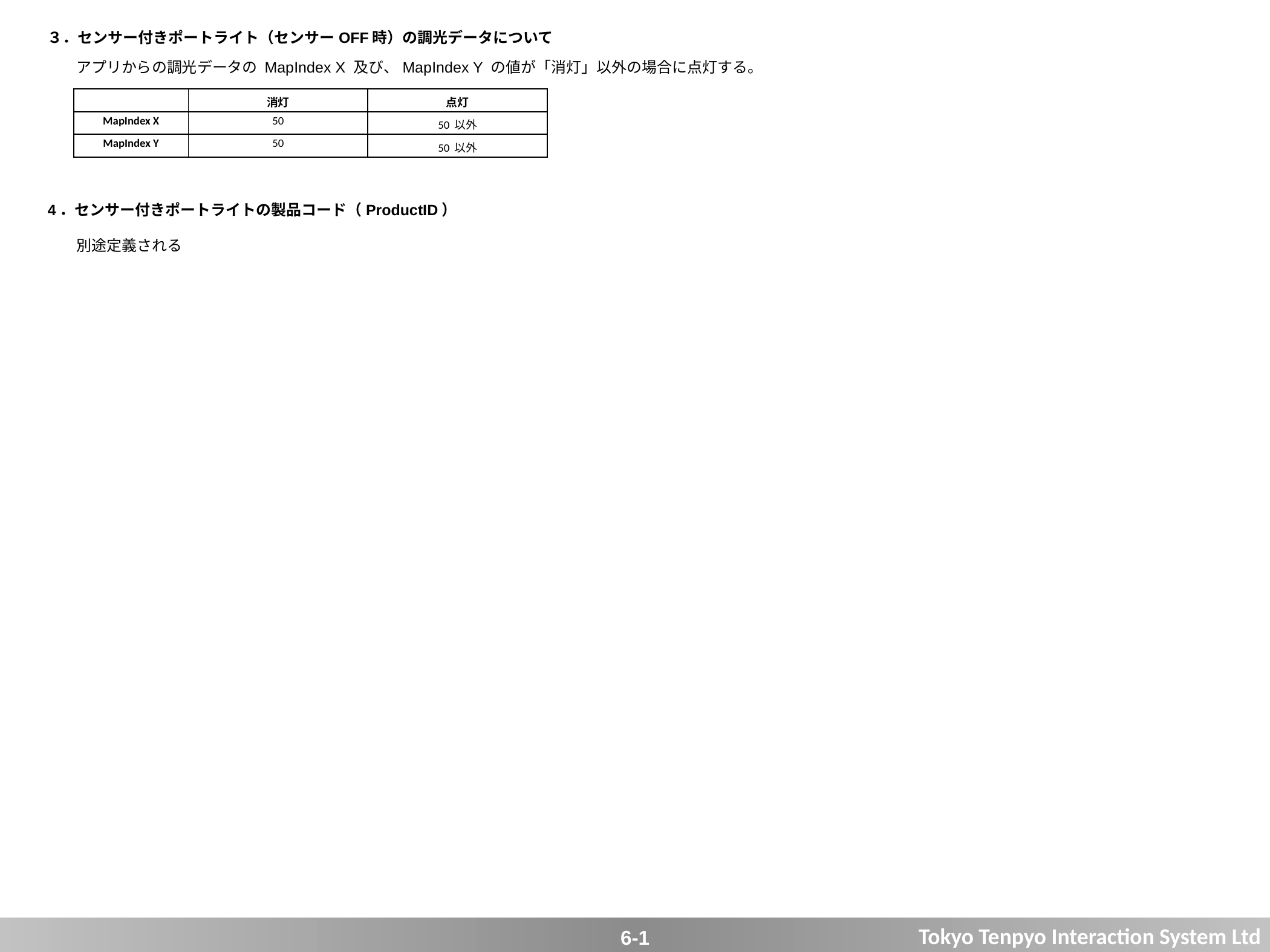

３．センサー付きポートライト（センサーOFF時）の調光データについて
アプリからの調光データの MapIndex X 及び、MapIndex Y の値が「消灯」以外の場合に点灯する。
|  | 消灯 | 点灯 |
| --- | --- | --- |
| MapIndex X | 50 | 50 以外 |
| MapIndex Y | 50 | 50 以外 |
4．センサー付きポートライトの製品コード（ProductID）
別途定義される
6-1